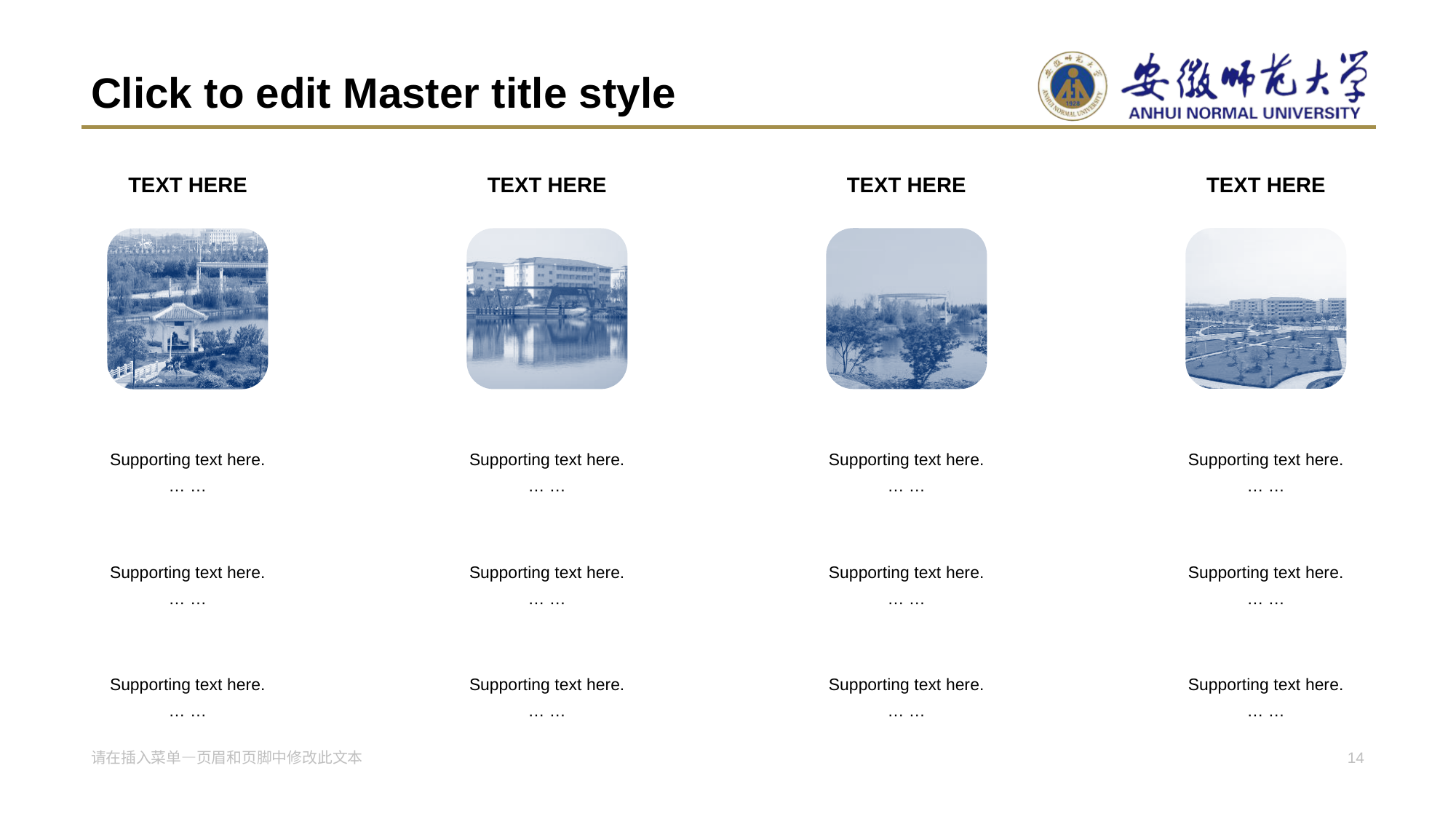

# Click to edit Master title style
TEXT HERE
TEXT HERE
TEXT HERE
TEXT HERE
Supporting text here.
… …
Supporting text here.
… …
Supporting text here.
… …
Supporting text here.
… …
Supporting text here.
… …
Supporting text here.
… …
Supporting text here.
… …
Supporting text here.
… …
Supporting text here.
… …
Supporting text here.
… …
Supporting text here.
… …
Supporting text here.
… …

请在插入菜单—页眉和页脚中修改此文本
14